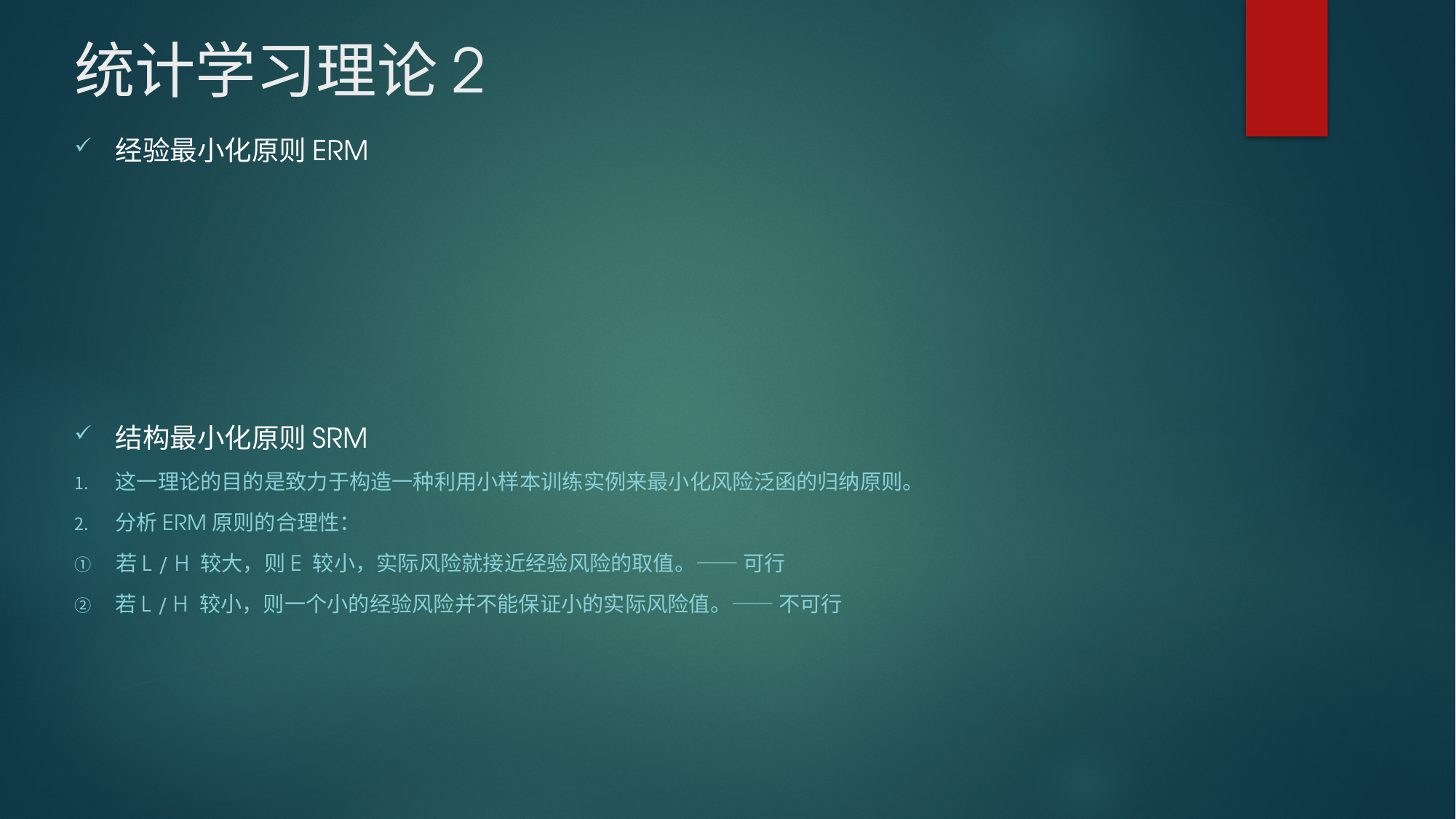

# 统计学习理论2
经验最小化原则ERM

结构最小化原则SRM
这一理论的目的是致力于构造一种利用小样本训练实例来最小化风险泛函的归纳原则。
分析ERM原则的合理性：
  若l / h 较大，则E 较小，实际风险就接近经验风险的取值。—— 可行
若l / h 较小，则一个小的经验风险并不能保证小的实际风险值。—— 不可行